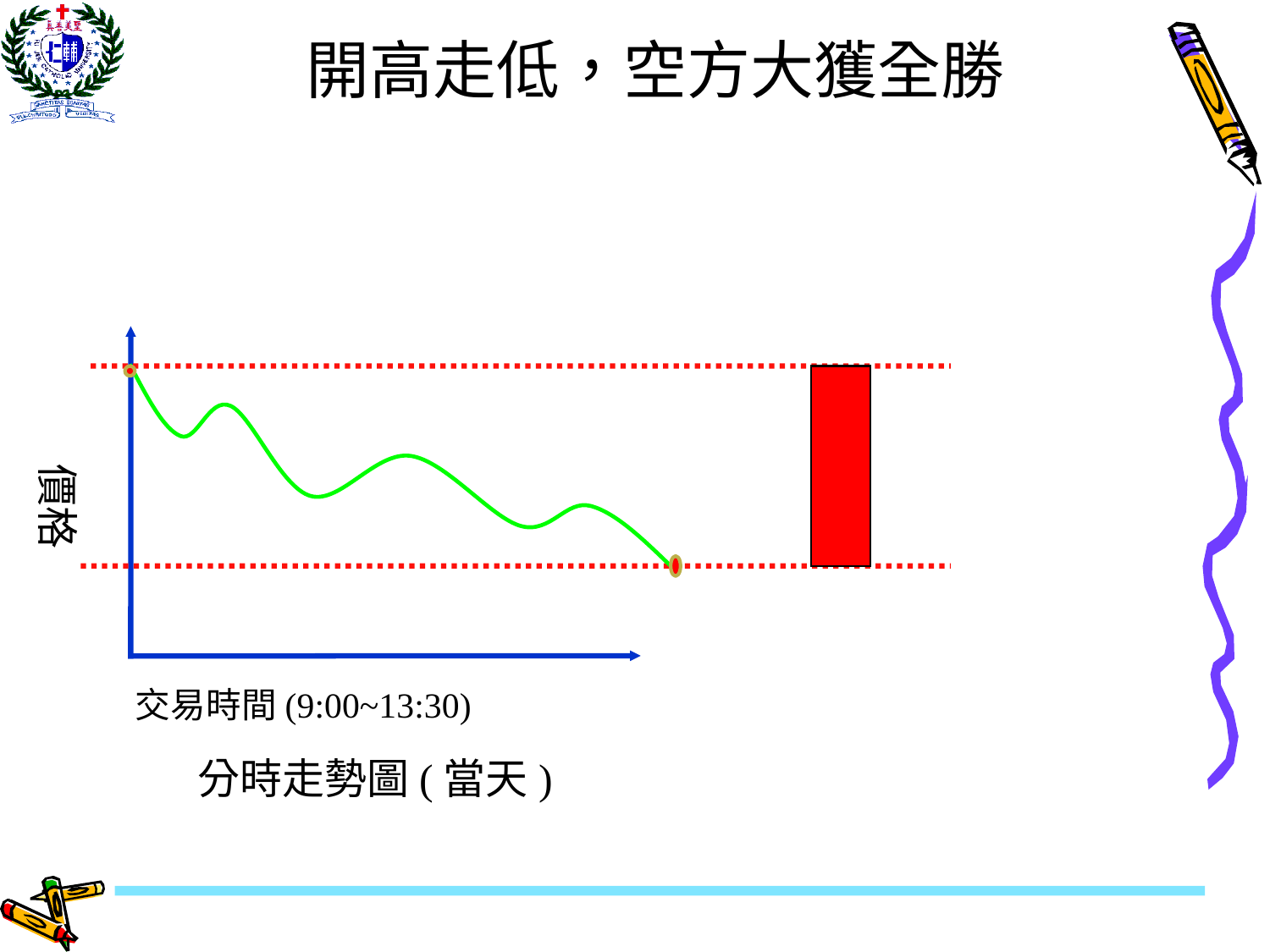

# 開高走低，空方大獲全勝

開盤點

盤中最高點
價格
收盤點

盤中最低點

交易時間(9:00~13:30)
分時走勢圖(當天)